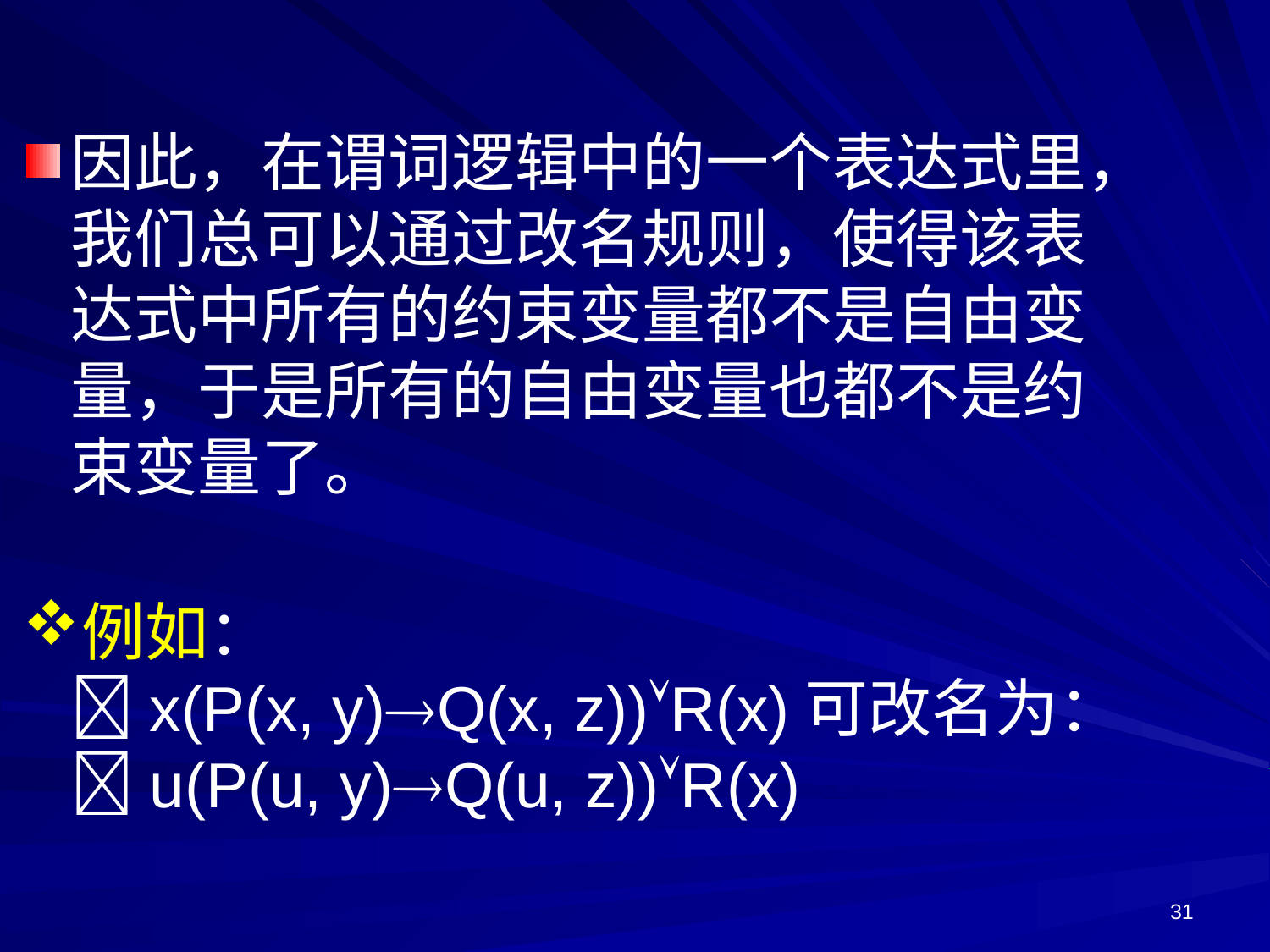

因此，在谓词逻辑中的一个表达式里，我们总可以通过改名规则，使得该表达式中所有的约束变量都不是自由变量，于是所有的自由变量也都不是约束变量了。

例如：
∃x(P(x, y)→Q(x, z))∨R(x)可改名为：
∃u(P(u, y)→Q(u, z))∨R(x)
31